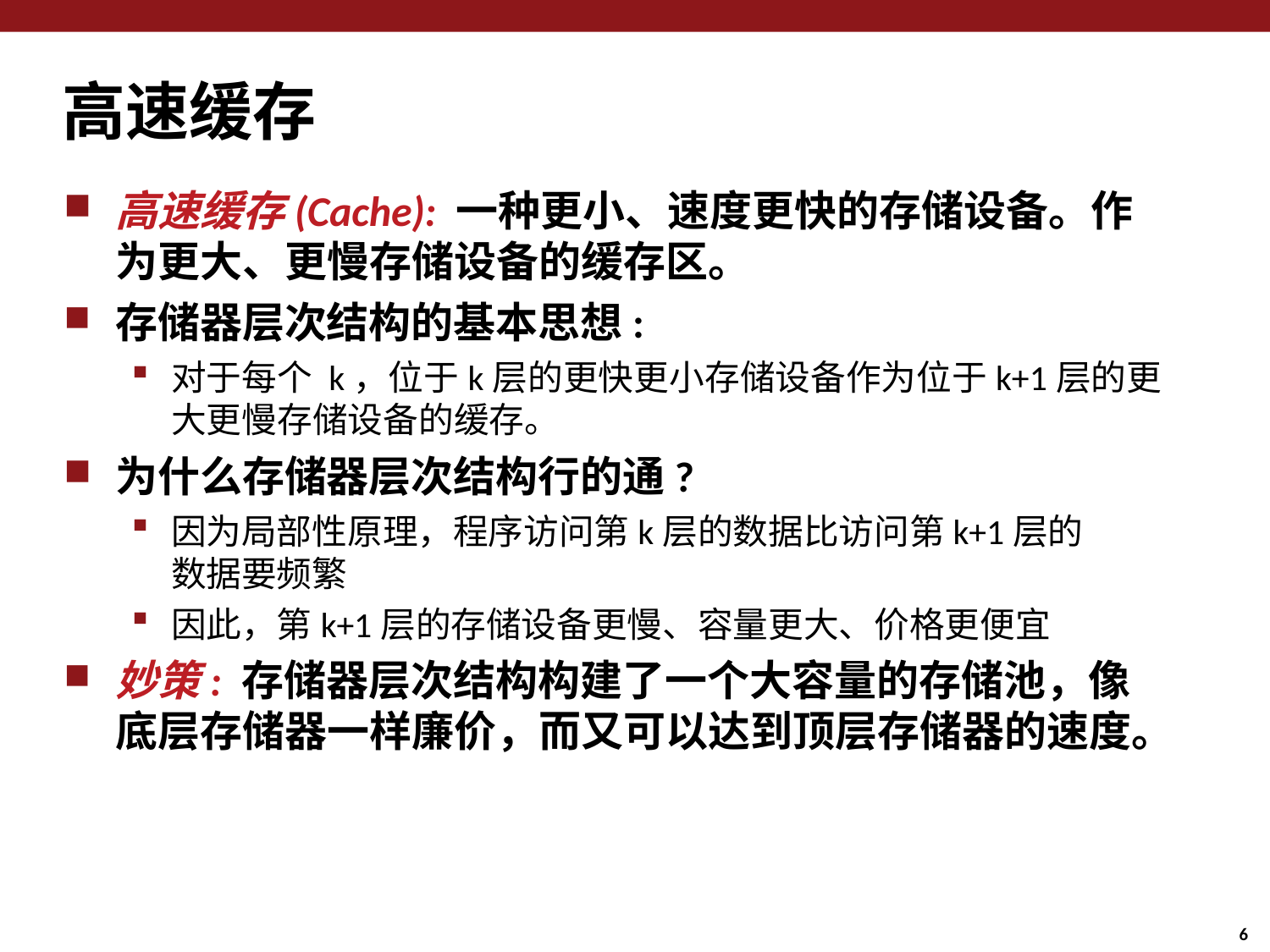

# 高速缓存
高速缓存(Cache): 一种更小、速度更快的存储设备。作为更大、更慢存储设备的缓存区。
存储器层次结构的基本思想:
对于每个 k，位于k层的更快更小存储设备作为位于k+1层的更大更慢存储设备的缓存。
为什么存储器层次结构行的通?
因为局部性原理，程序访问第k层的数据比访问第k+1层的数据要频繁
因此，第k+1层的存储设备更慢、容量更大、价格更便宜
妙策: 存储器层次结构构建了一个大容量的存储池，像底层存储器一样廉价，而又可以达到顶层存储器的速度。
6